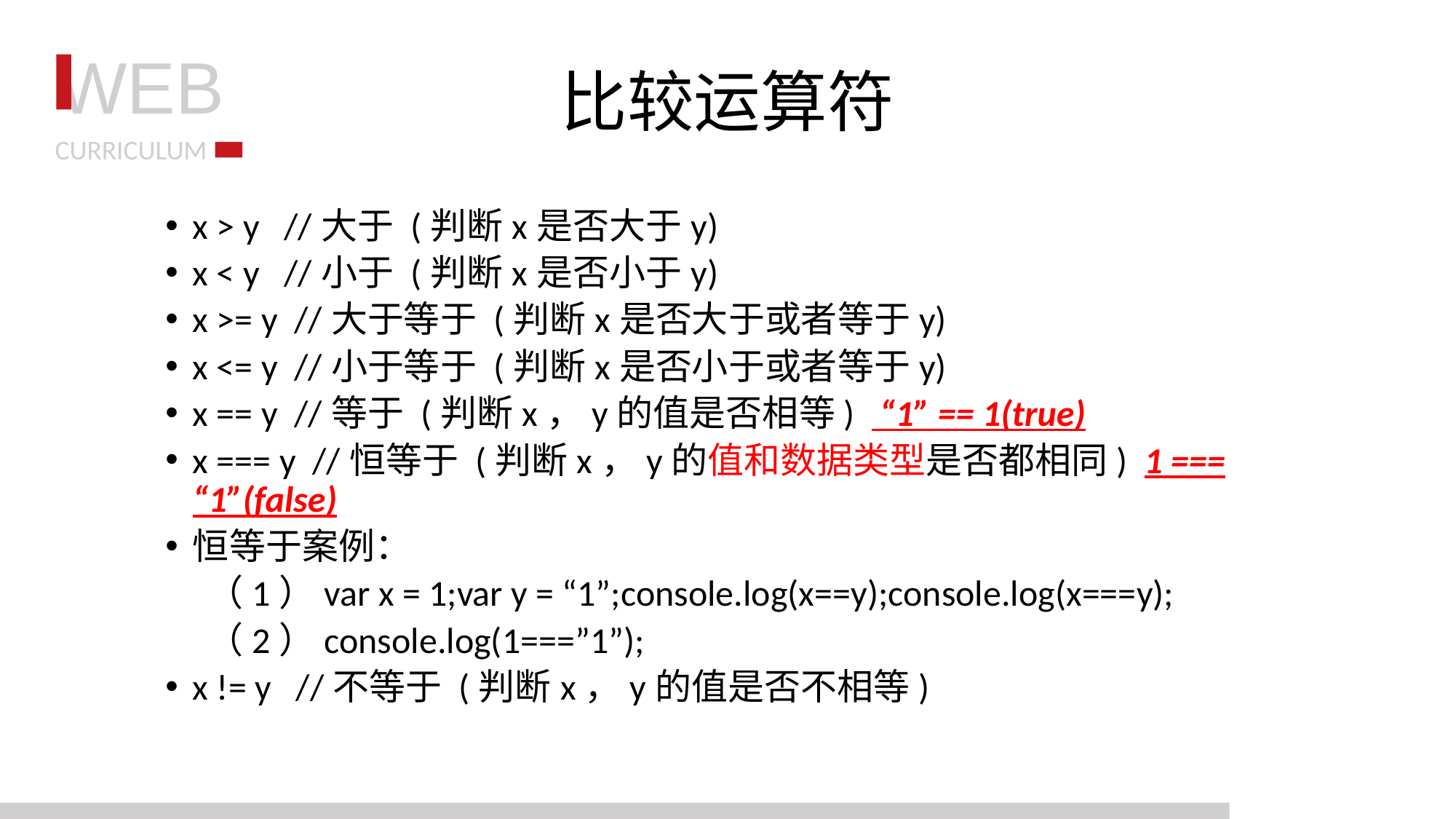

# 比较运算符
x > y   //大于 (判断x是否大于y)
x < y   //小于 (判断x是否小于y)
x >= y  //大于等于 (判断x是否大于或者等于y)
x <= y  //小于等于 (判断x是否小于或者等于y)
x == y  //等于 (判断x，y的值是否相等)   “1” == 1(true)
x === y  //恒等于 (判断x，y的值和数据类型是否都相同)  1 === “1”(false)
恒等于案例：
    （1）var x = 1;var y = “1”;console.log(x==y);console.log(x===y);
    （2）console.log(1===”1”);
x != y   //不等于 (判断x，y的值是否不相等)